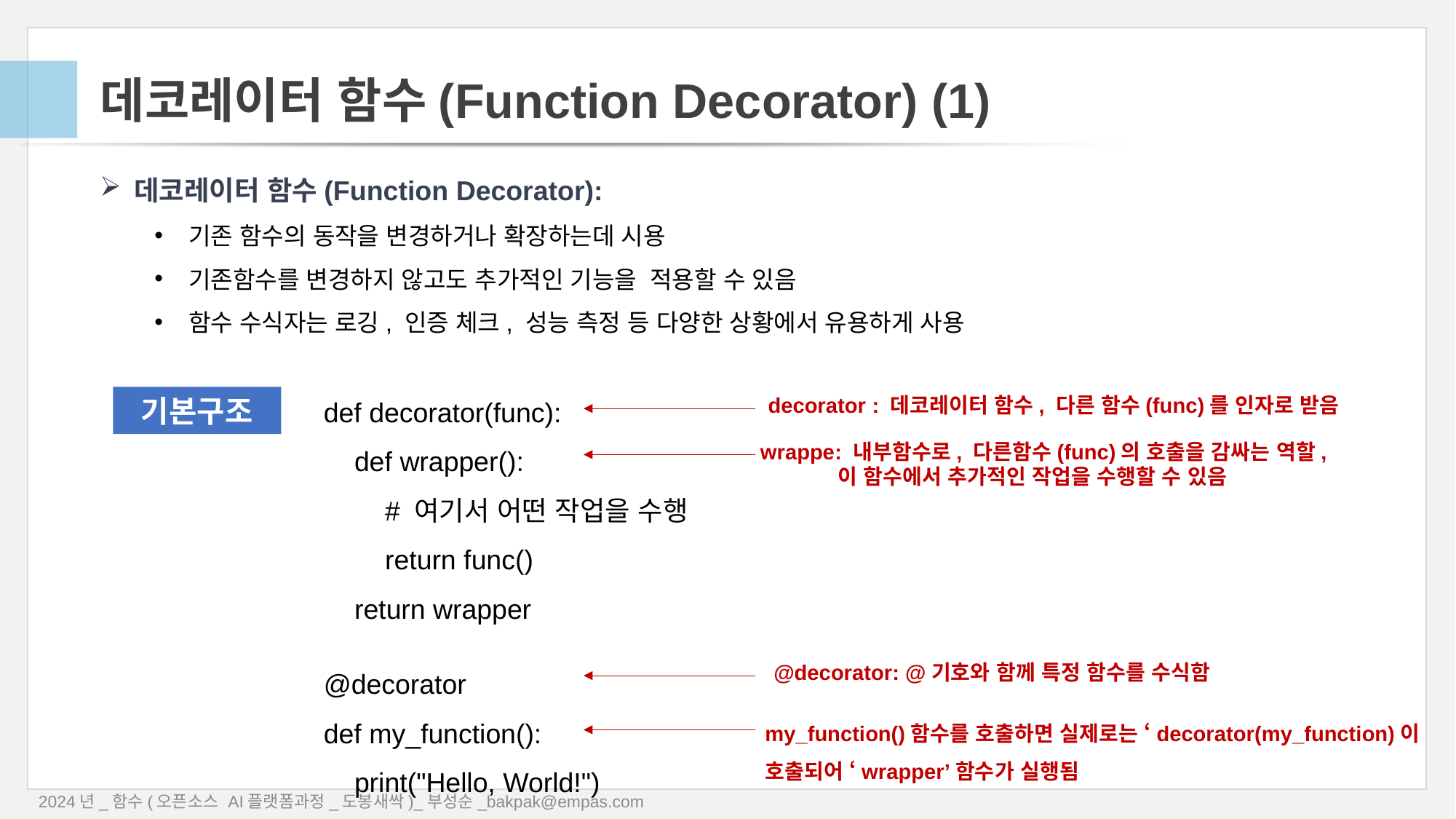

# 데코레이터 함수(Function Decorator) (1)
데코레이터 함수(Function Decorator):
기존 함수의 동작을 변경하거나 확장하는데 시용
기존함수를 변경하지 않고도 추가적인 기능을  적용할 수 있음
함수 수식자는 로깅, 인증 체크, 성능 측정 등 다양한 상황에서 유용하게 사용
def decorator(func):
    def wrapper():
        # 여기서 어떤 작업을 수행
        return func()
    return wrapper
기본구조
decorator : 데코레이터 함수, 다른 함수(func)를 인자로 받음
wrappe: 내부함수로, 다른함수(func)의 호출을 감싸는 역할,
            이 함수에서 추가적인 작업을 수행할 수 있음
@decorator
def my_function():
    print("Hello, World!")
@decorator: @기호와 함께 특정 함수를 수식함
my_function()함수를 호출하면 실제로는 ‘decorator(my_function)이
호출되어 ‘wrapper’함수가 실행됨
2024년_함수(오픈소스 AI플랫폼과정_도봉새싹)_부성순_bakpak@empas.com